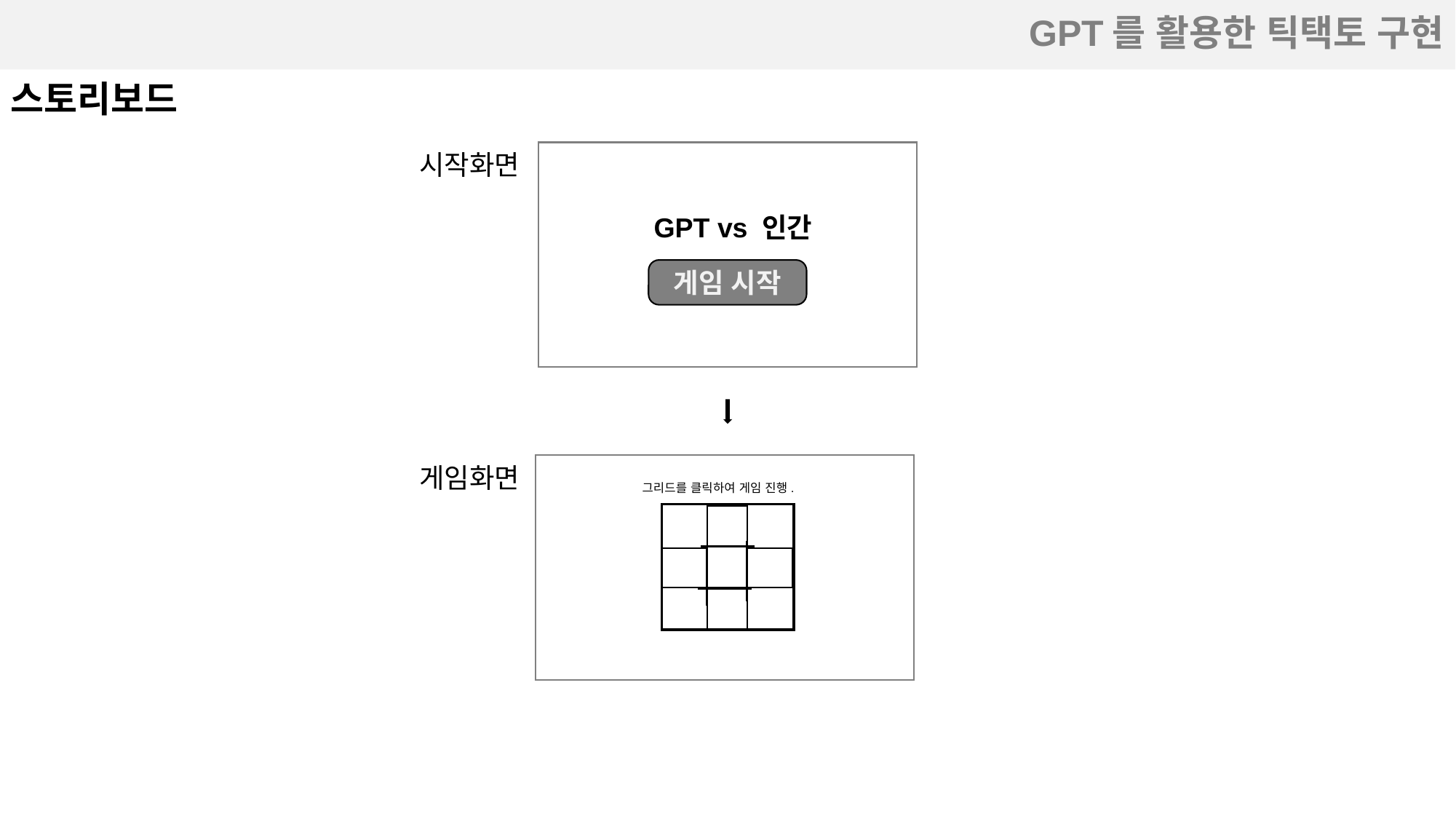

# GPT를 활용한 틱택토 구현
스토리보드
시작화면

GPT vs 인간
게임 시작

게임화면

그리드를 클릭하여 게임 진행.